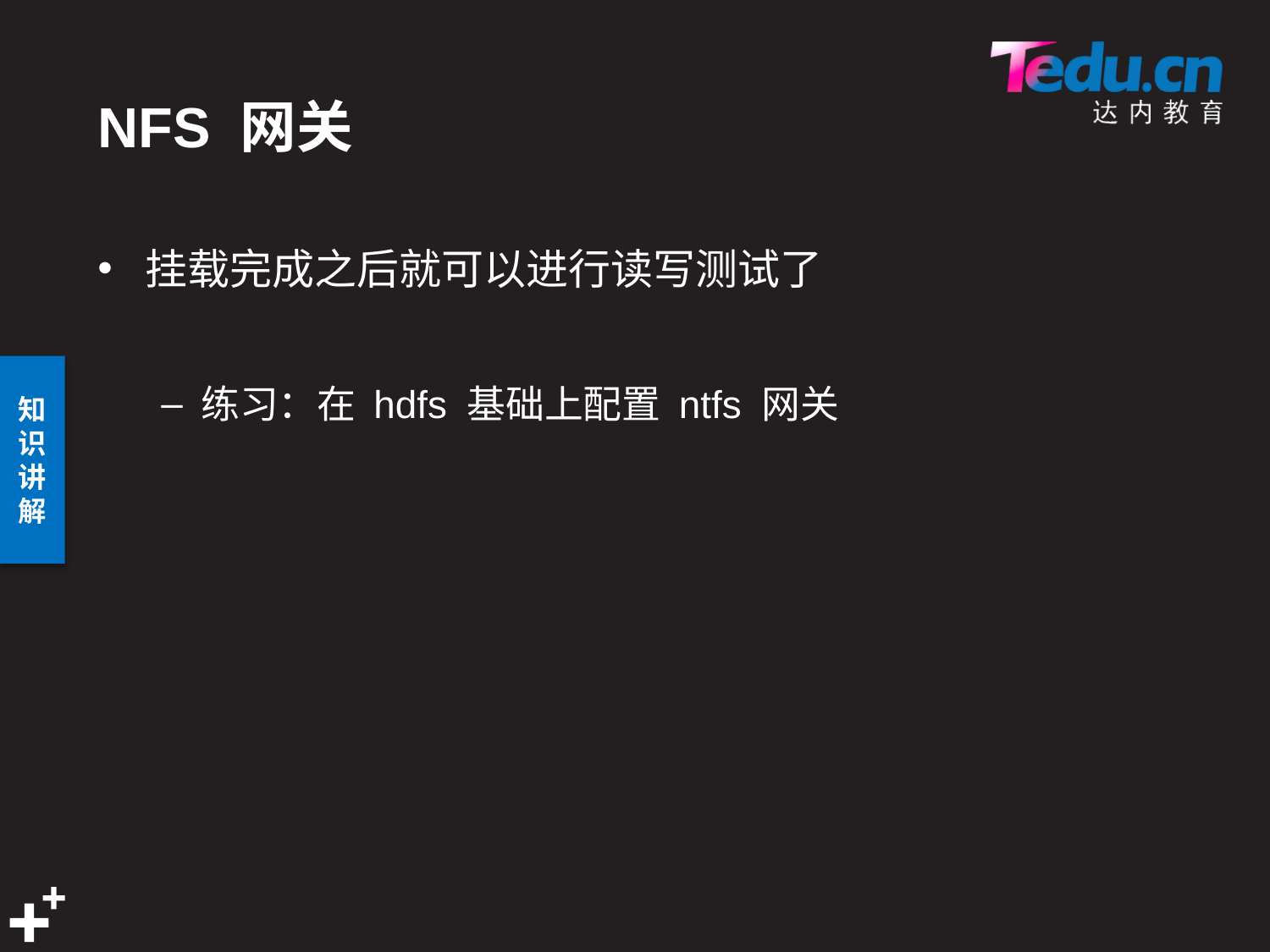

# NFS 网关
挂载完成之后就可以进行读写测试了

练习：在 hdfs 基础上配置 ntfs 网关